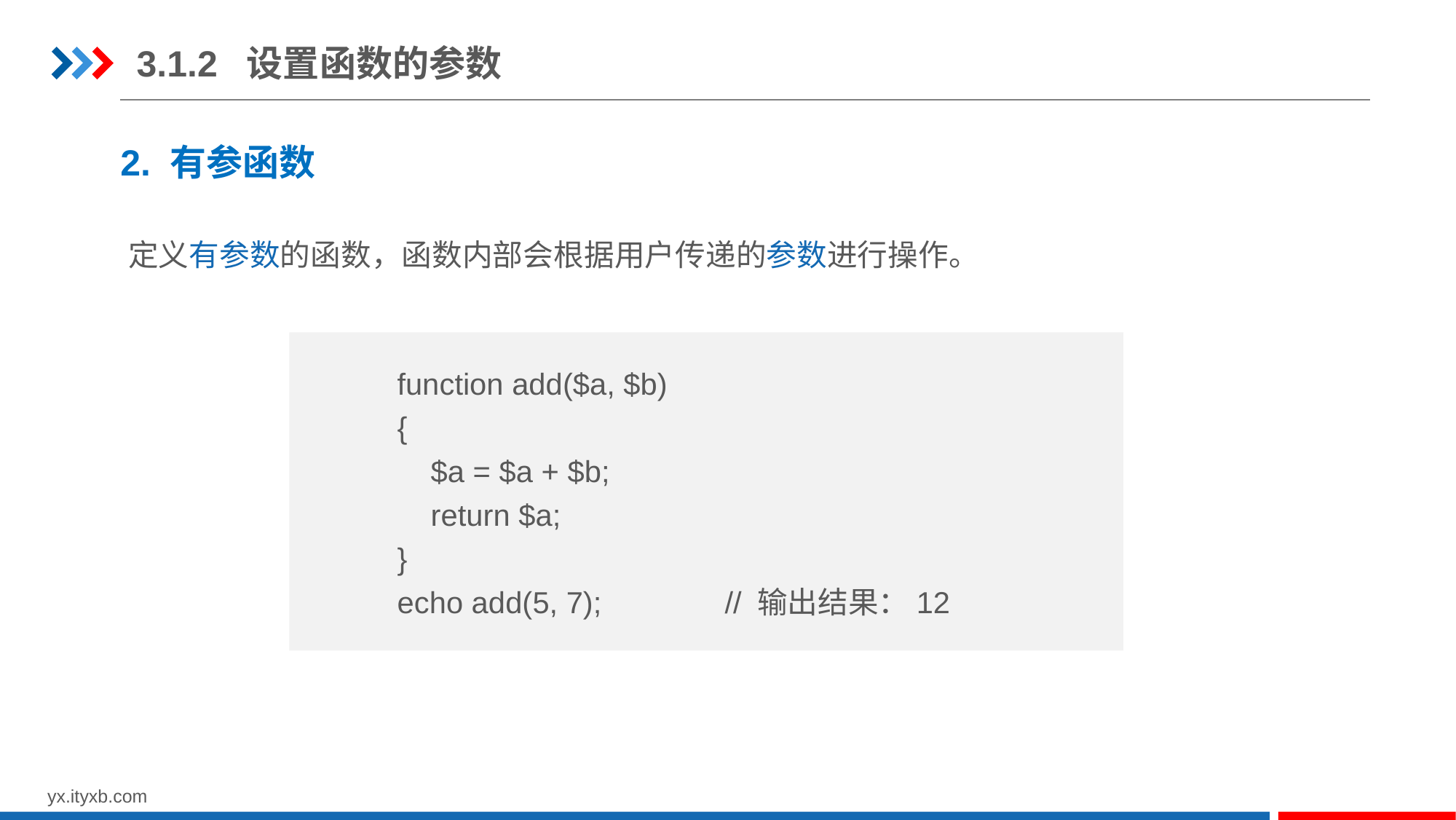

3.1.2  设置函数的参数
2. 有参函数
定义有参数的函数，函数内部会根据用户传递的参数进行操作。

function add($a, $b)
{
    $a = $a + $b;
    return $a;
}
echo add(5, 7);		// 输出结果：12